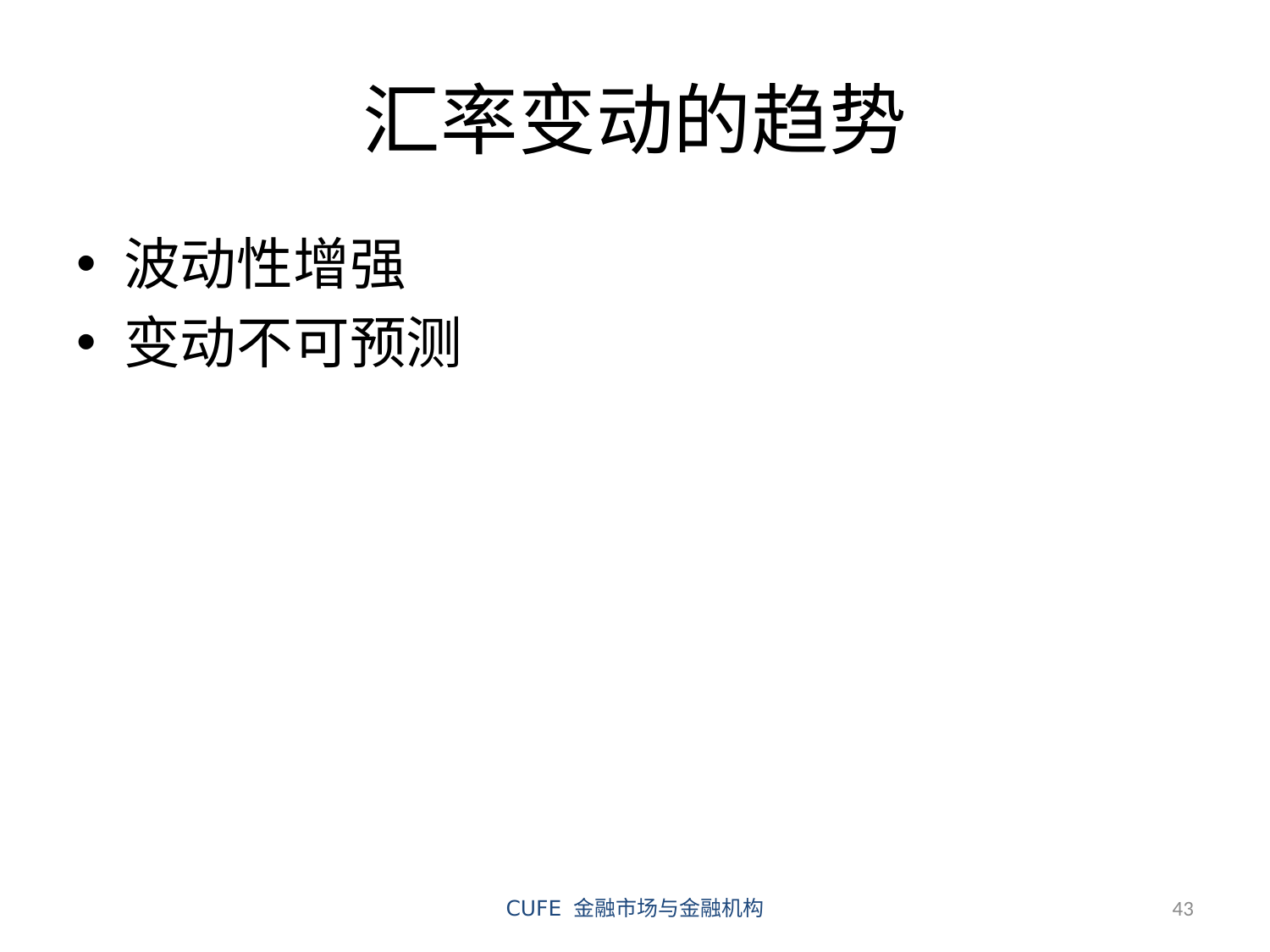

# 汇率变动的趋势
波动性增强
变动不可预测
CUFE 金融市场与金融机构
43